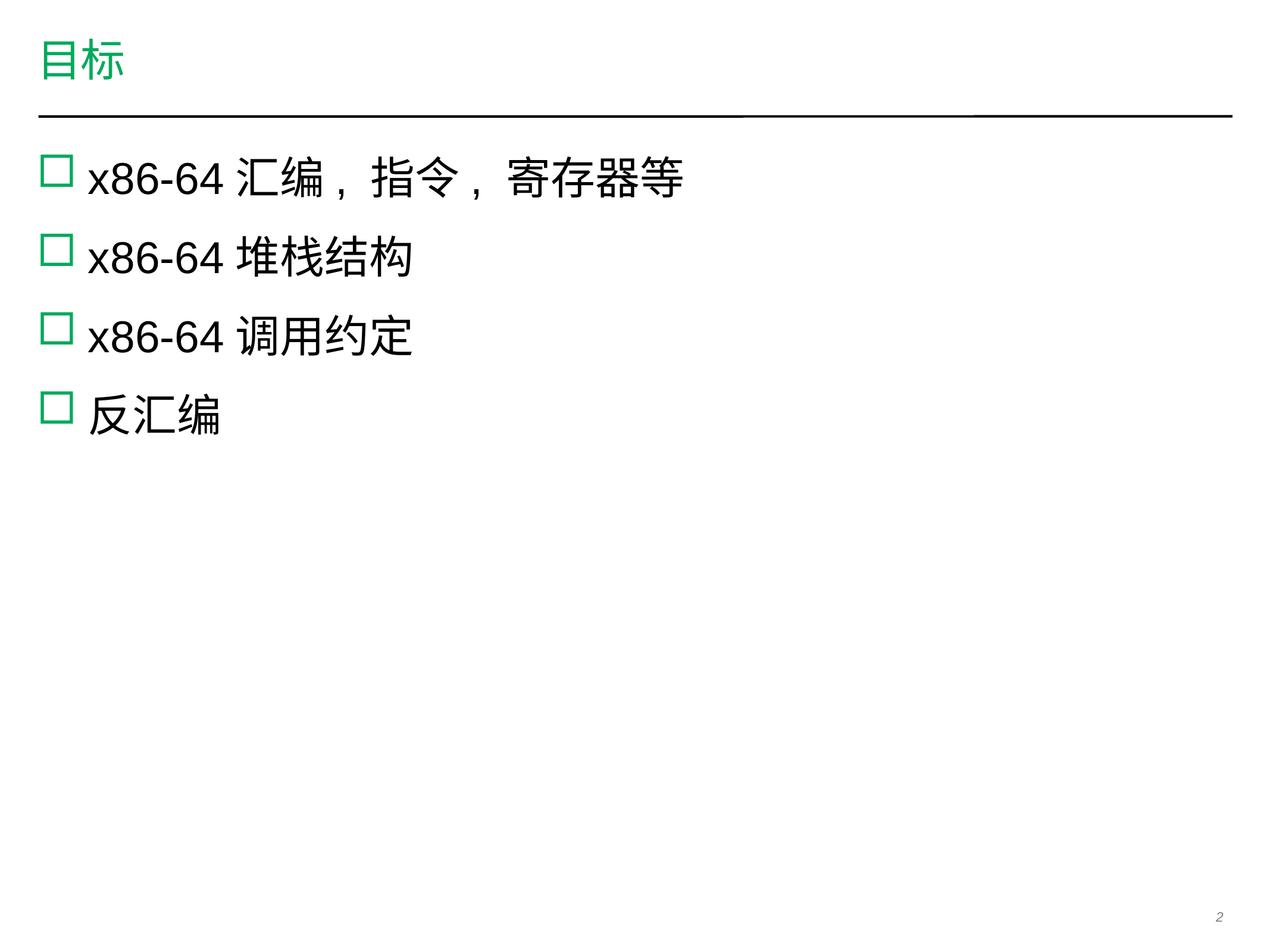

# 目标
x86-64汇编, 指令, 寄存器等
x86-64堆栈结构
x86-64调用约定
反汇编
2